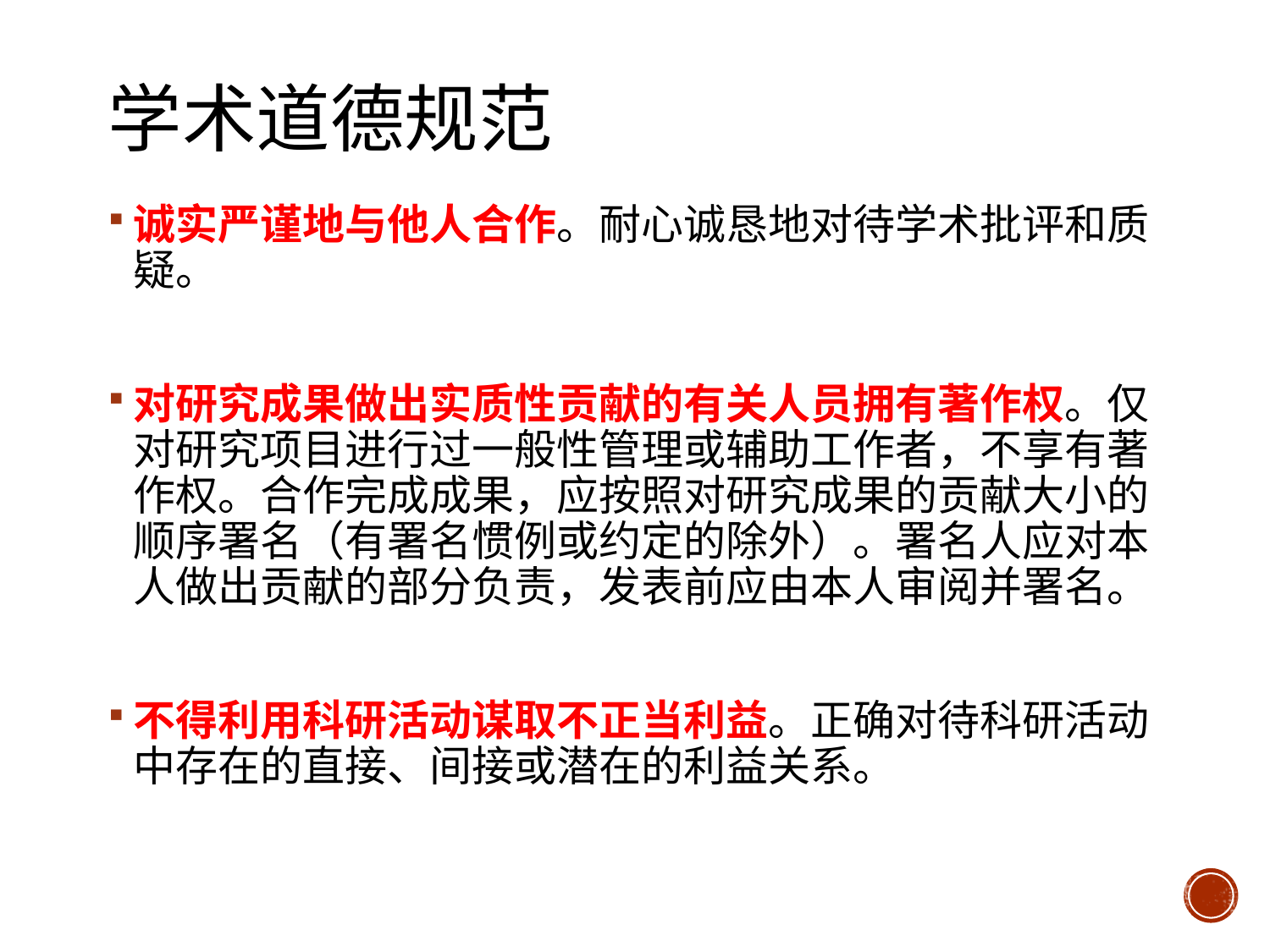

# 学术道德规范
诚实严谨地与他人合作。耐心诚恳地对待学术批评和质疑。

对研究成果做出实质性贡献的有关人员拥有著作权。仅对研究项目进行过一般性管理或辅助工作者，不享有著作权。合作完成成果，应按照对研究成果的贡献大小的顺序署名（有署名惯例或约定的除外）。署名人应对本人做出贡献的部分负责，发表前应由本人审阅并署名。

不得利用科研活动谋取不正当利益。正确对待科研活动中存在的直接、间接或潜在的利益关系。